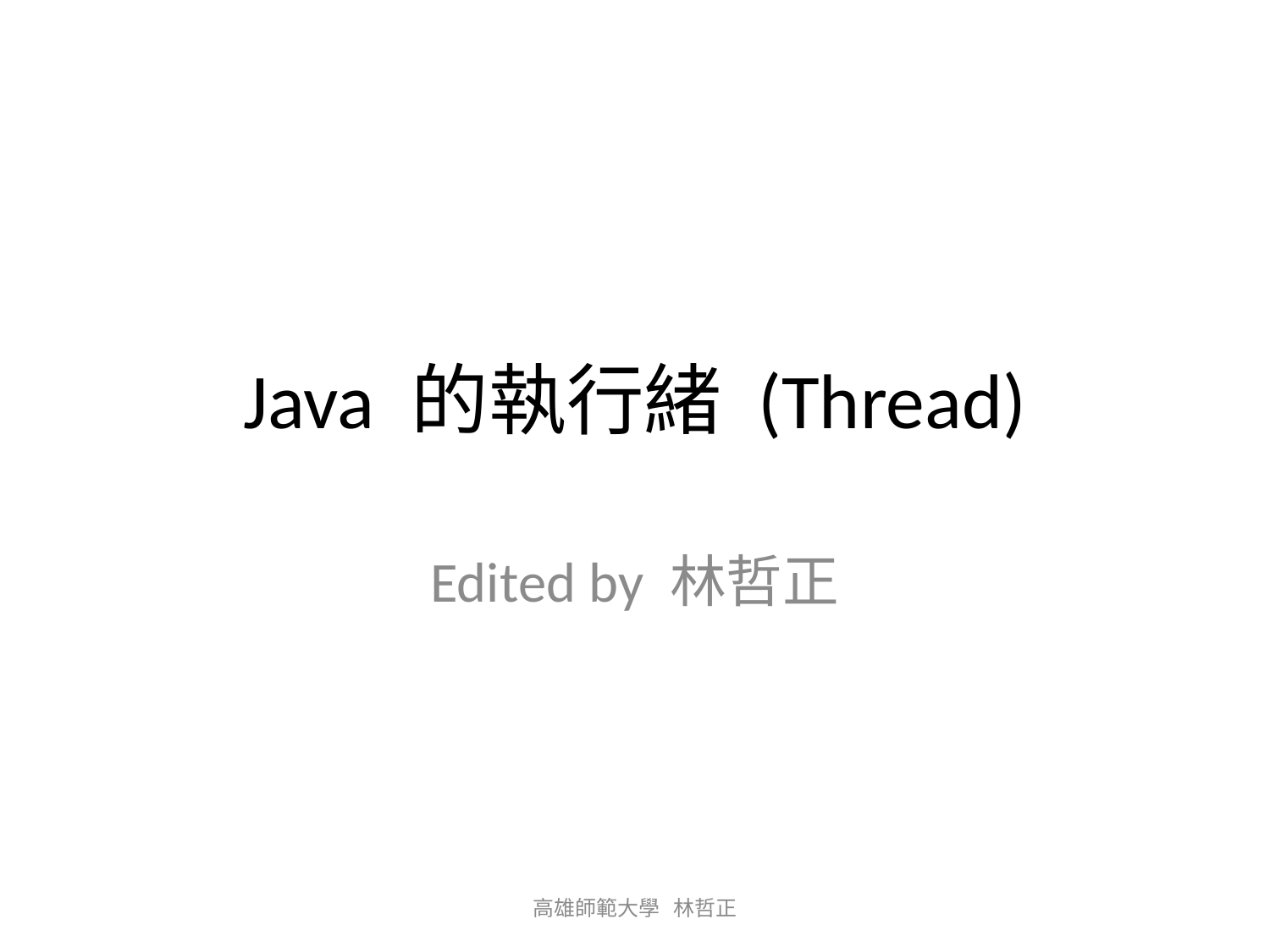

# Java 的執行緒 (Thread)
Edited by 林哲正
高雄師範大學  林哲正